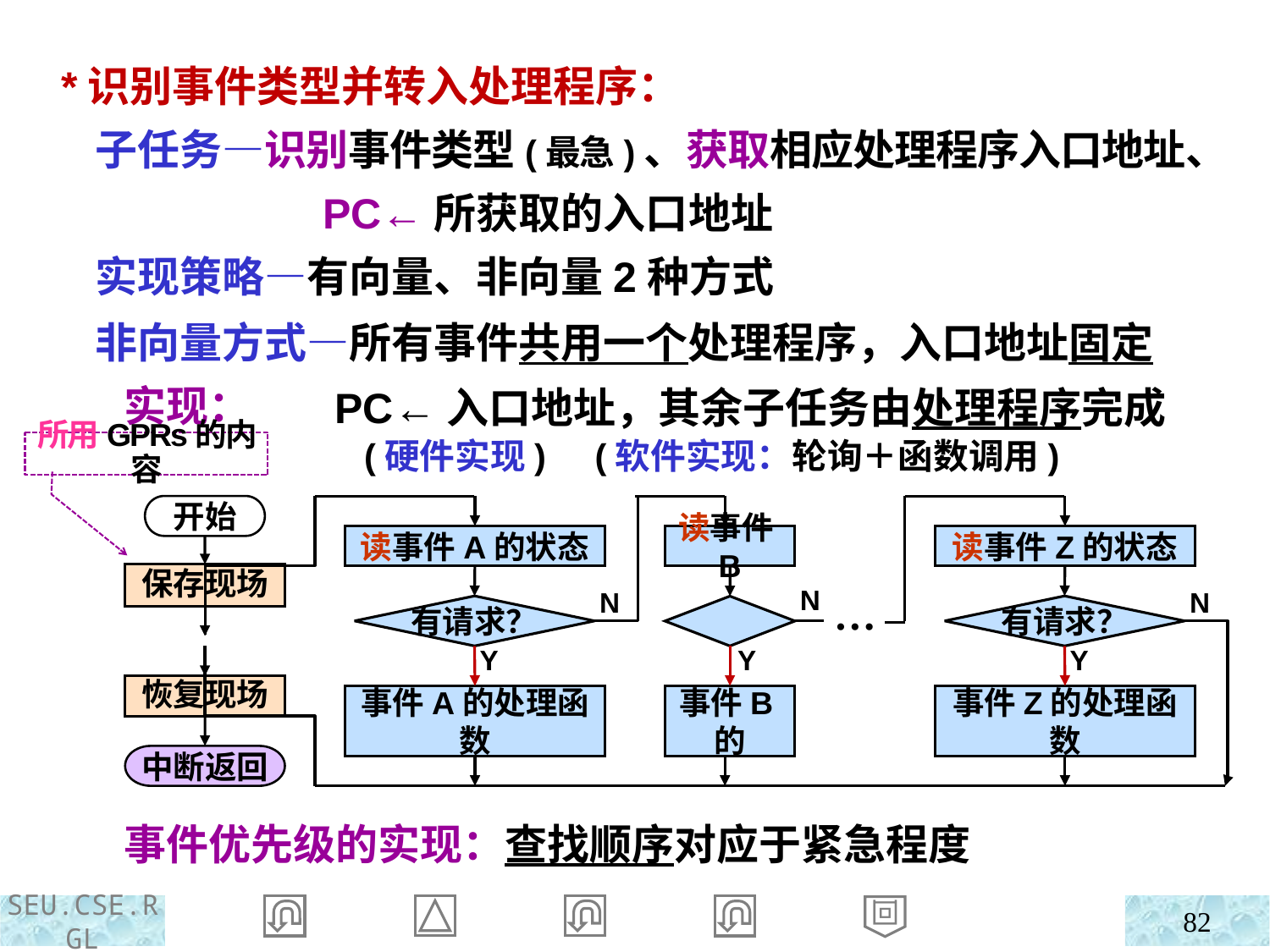

*识别事件类型并转入处理程序：
     子任务—识别事件类型(最急)、获取相应处理程序入口地址、PC←所获取的入口地址
     实现策略—有向量、非向量2种方式
     非向量方式—所有事件共用一个处理程序，入口地址固定
        实现：
PC←入口地址，其余子任务由处理程序完成
   (硬件实现)     (软件实现：轮询＋函数调用)
所用GPRs的内容
开始
读事件A的状态
读事件Z的状态
读事件B
保存现场
N
…
N
N
有请求？
有请求？

Y
Y
Y
恢复现场
事件A的处理函数
事件B的
事件Z的处理函数
中断返回
        事件优先级的实现：查找顺序对应于紧急程度

82
回